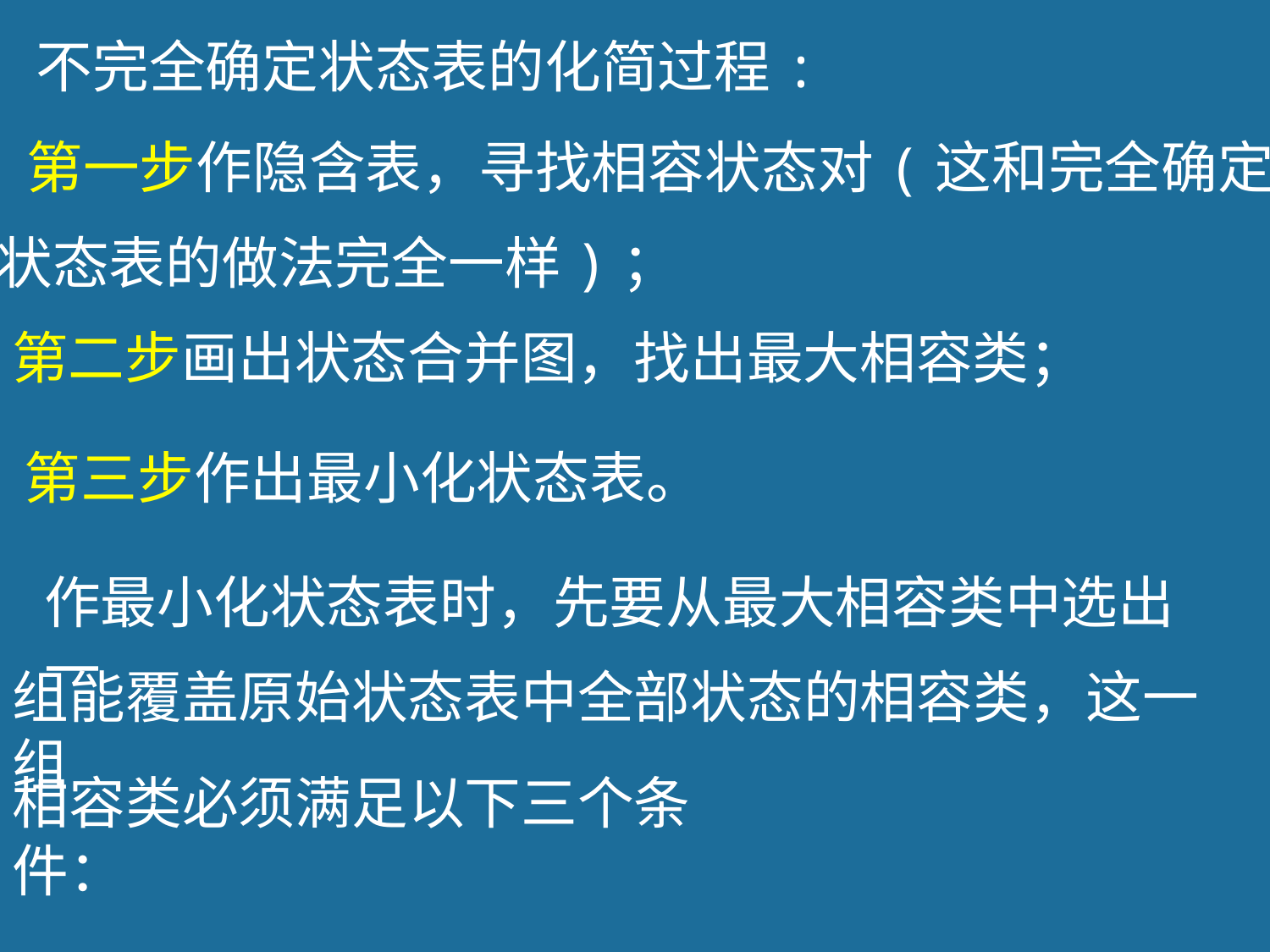

不完全确定状态表的化简过程:
第一步作隐含表，寻找相容状态对(这和完全确定
状态表的做法完全一样)；
第二步画出状态合并图，找出最大相容类；
第三步作出最小化状态表。
作最小化状态表时，先要从最大相容类中选出一
组能覆盖原始状态表中全部状态的相容类，这一组
相容类必须满足以下三个条件：
86